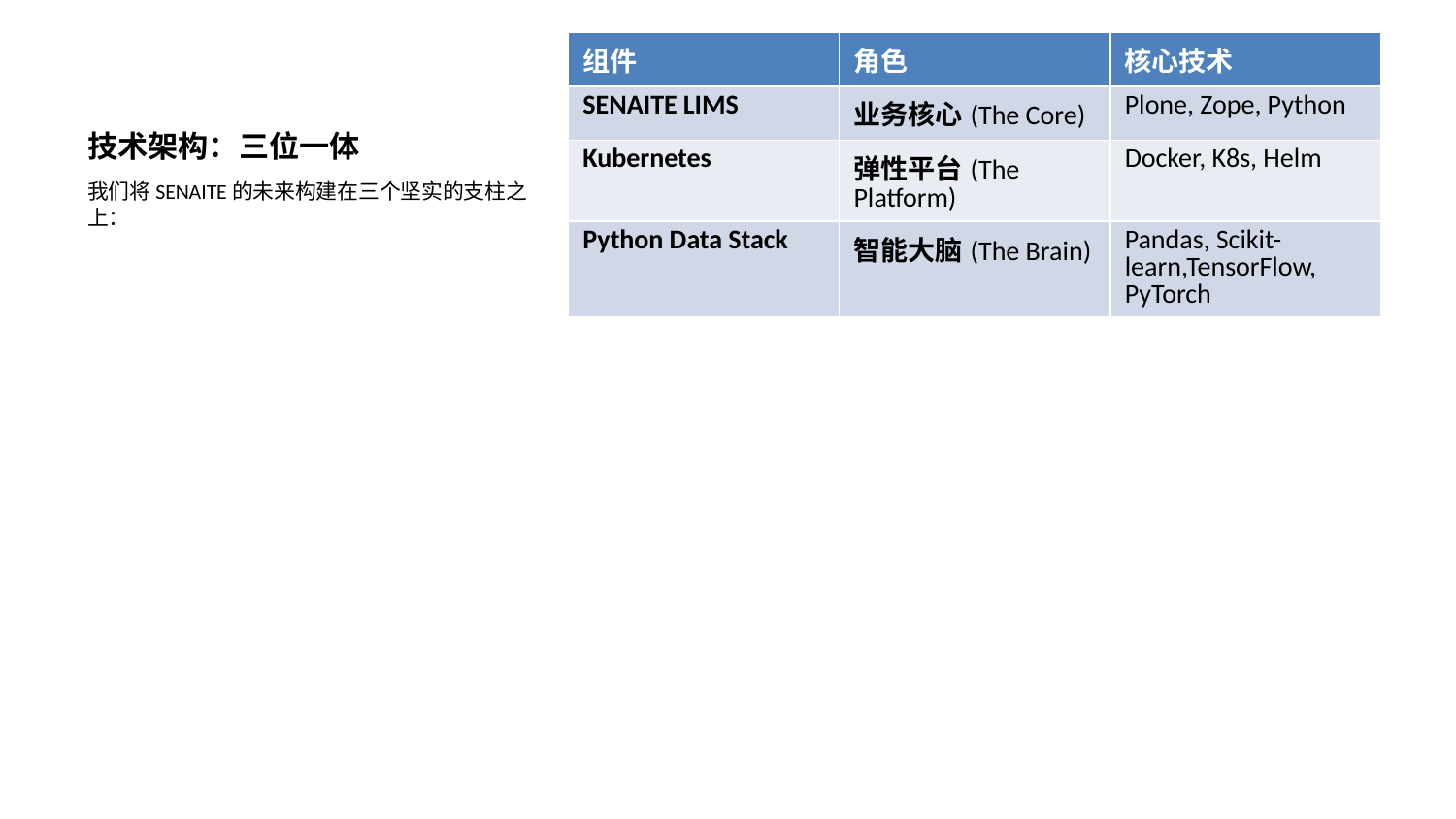

| 组件 | 角色 | 核心技术 |
| --- | --- | --- |
| SENAITE LIMS | 业务核心(The Core) | Plone, Zope, Python |
| Kubernetes | 弹性平台(The Platform) | Docker, K8s, Helm |
| Python Data Stack | 智能大脑(The Brain) | Pandas, Scikit-learn,TensorFlow, PyTorch |
# 技术架构：三位一体
我们将SENAITE的未来构建在三个坚实的支柱之上：